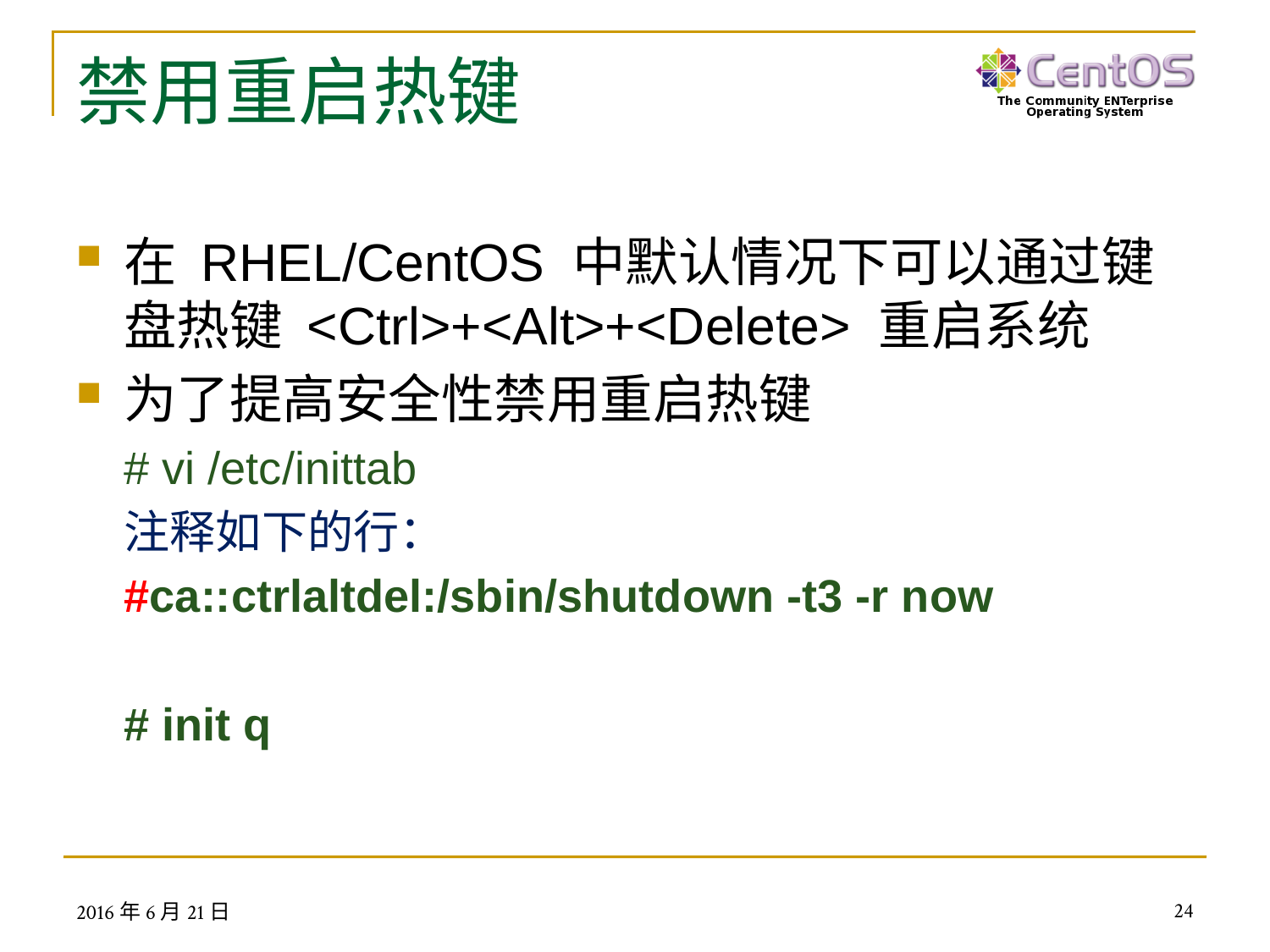

# 禁用重启热键
在 RHEL/CentOS 中默认情况下可以通过键盘热键 <Ctrl>+<Alt>+<Delete> 重启系统
为了提高安全性禁用重启热键
# vi /etc/inittab
注释如下的行：
#ca::ctrlaltdel:/sbin/shutdown -t3 -r now

# init q

2016年6月21日
24